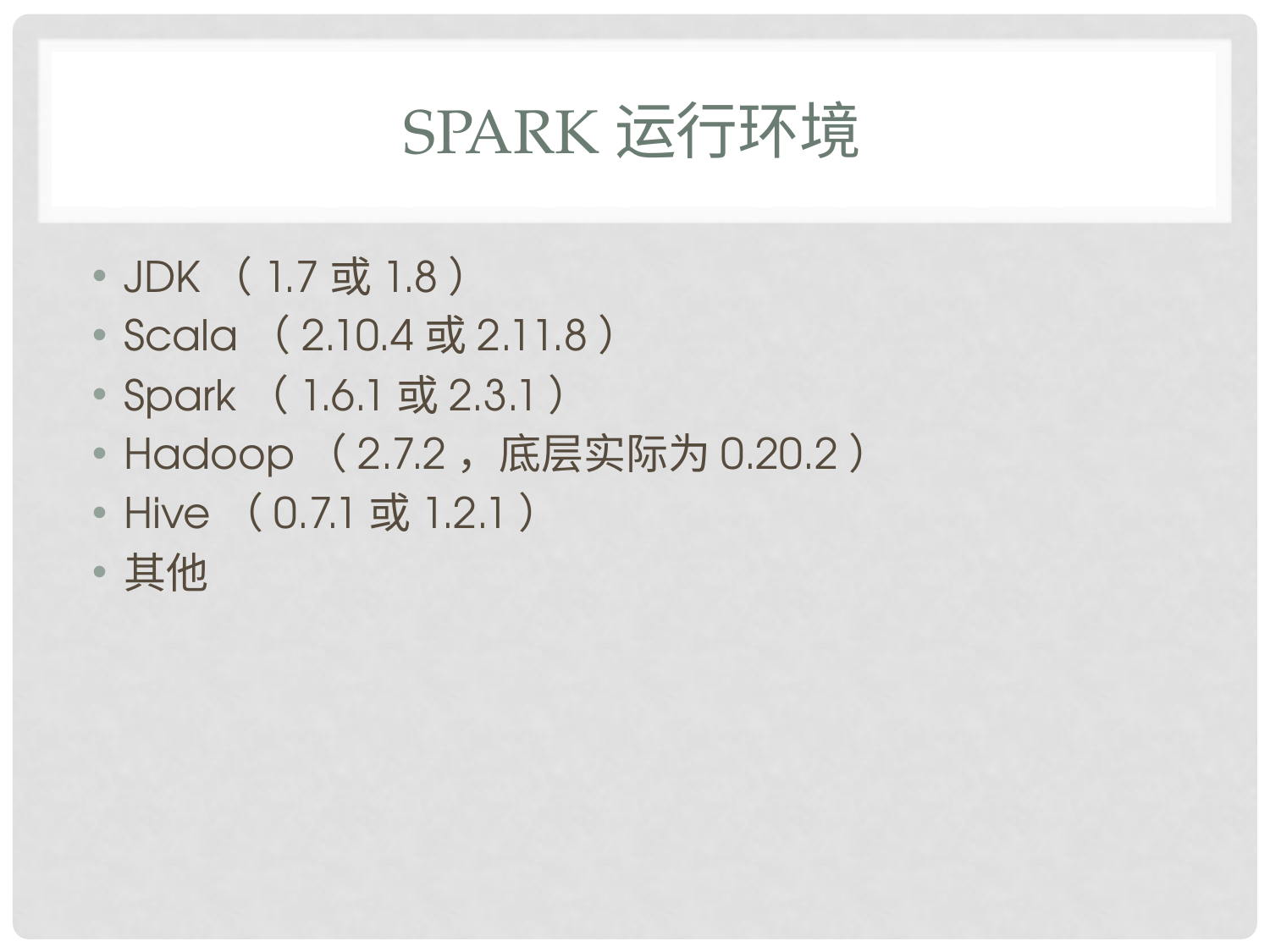

# Spark运行环境
JDK（1.7或1.8）
Scala（2.10.4或2.11.8）
Spark（1.6.1或2.3.1）
Hadoop（2.7.2，底层实际为0.20.2）
Hive（0.7.1或1.2.1）
其他